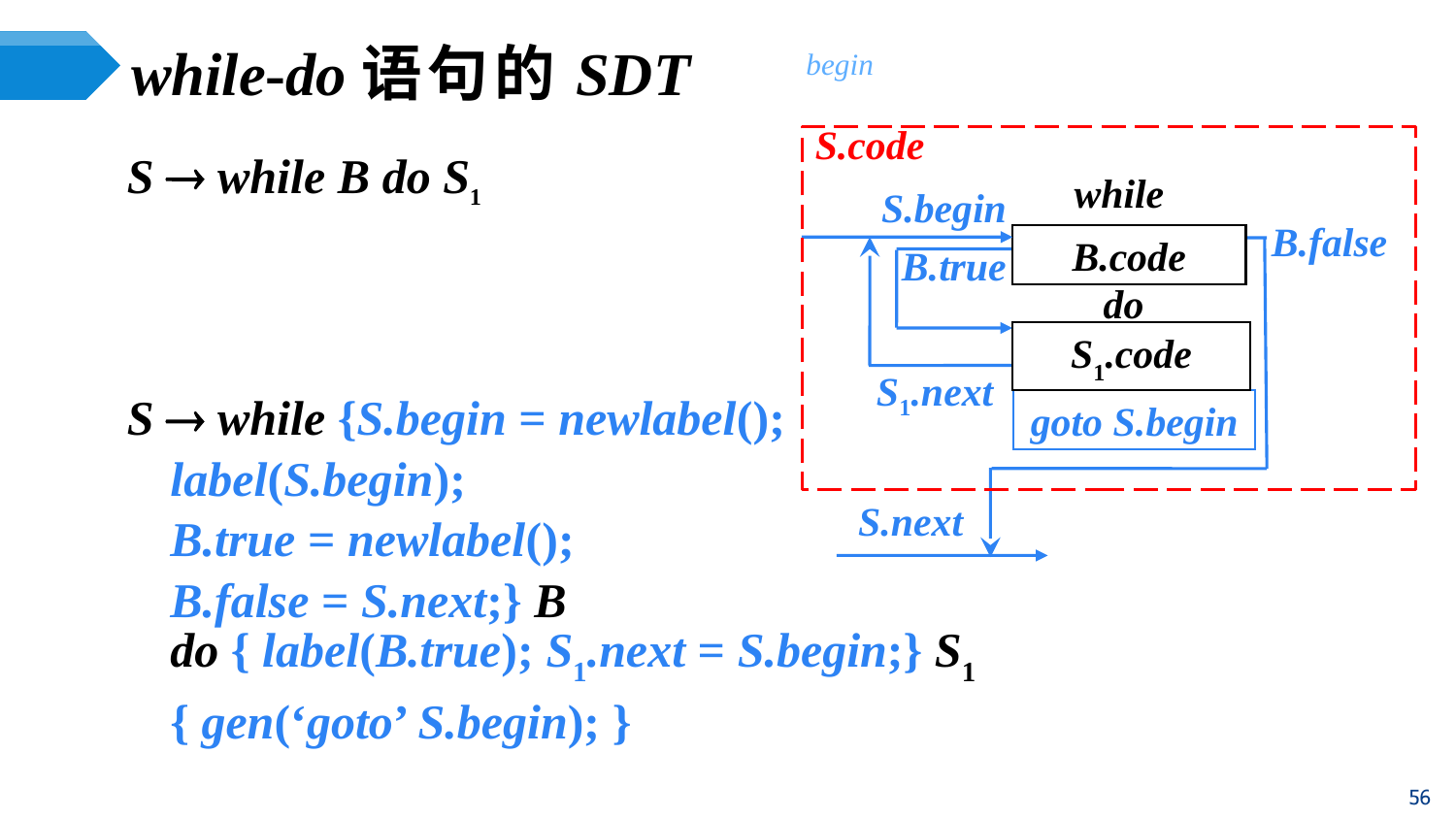

S → while B do S1

S → while {S.begin = newlabel();
	label(S.begin);
	B.true = newlabel();
 	B.false = S.next;} B
	do { label(B.true); S1.next = S.begin;} S1
 	{ gen(‘goto’ S.begin); }
begin
# while-do语句的SDT
S.code

while
S.begin
B.false
B.code
B.true

do
S1.code

S1.next

goto S.begin

S.next

56